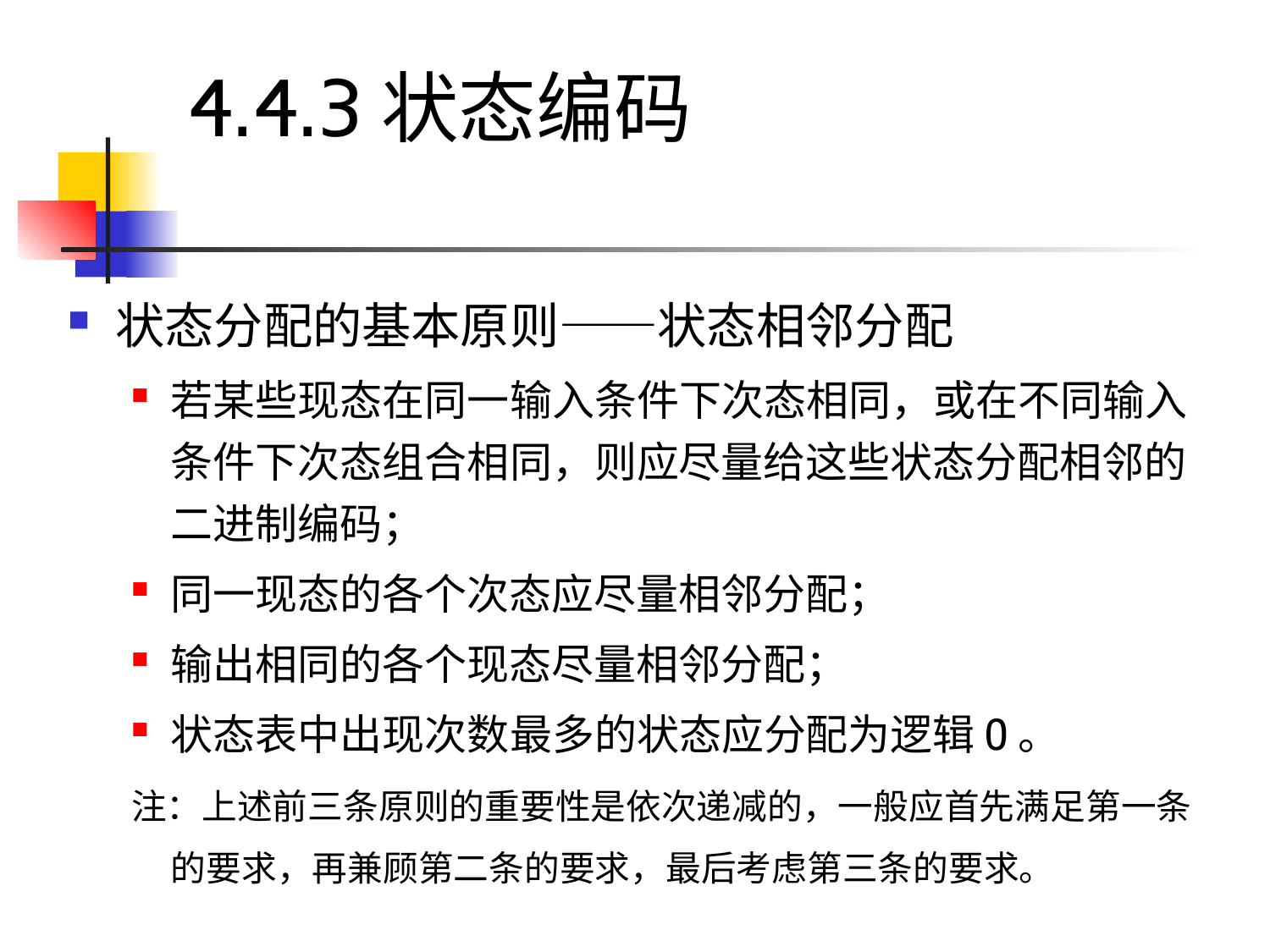

# 4.4.3状态编码
状态分配的基本原则——状态相邻分配
若某些现态在同一输入条件下次态相同，或在不同输入条件下次态组合相同，则应尽量给这些状态分配相邻的二进制编码；
同一现态的各个次态应尽量相邻分配；
输出相同的各个现态尽量相邻分配；
状态表中出现次数最多的状态应分配为逻辑0。
注：上述前三条原则的重要性是依次递减的，一般应首先满足第一条的要求，再兼顾第二条的要求，最后考虑第三条的要求。